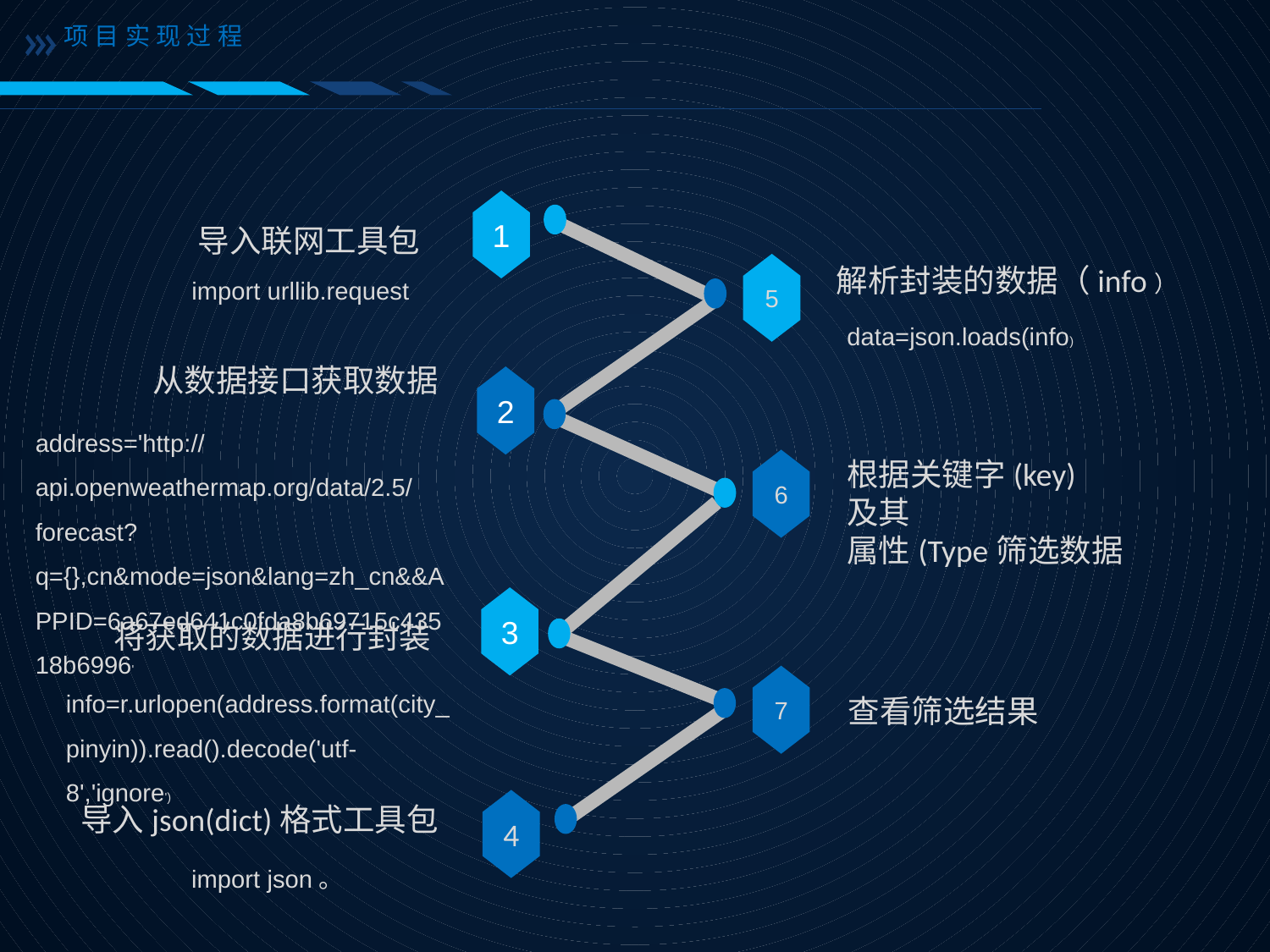

项目实现过程

1

导入联网工具包

5
解析封装的数据（info）
import urllib.request

data=json.loads(info)
从数据接口获取数据
2

address='http://api.openweathermap.org/data/2.5/forecast?q={},cn&mode=json&lang=zh_cn&&APPID=6a67ed641c0fda8b69715c43518b6996'

6
根据关键字(key)
及其
属性(Type筛选数据

3
将获取的数据进行封装

7
info=r.urlopen(address.format(city_pinyin)).read().decode('utf-8','ignore')
查看筛选结果

4
导入json(dict)格式工具包

import json。